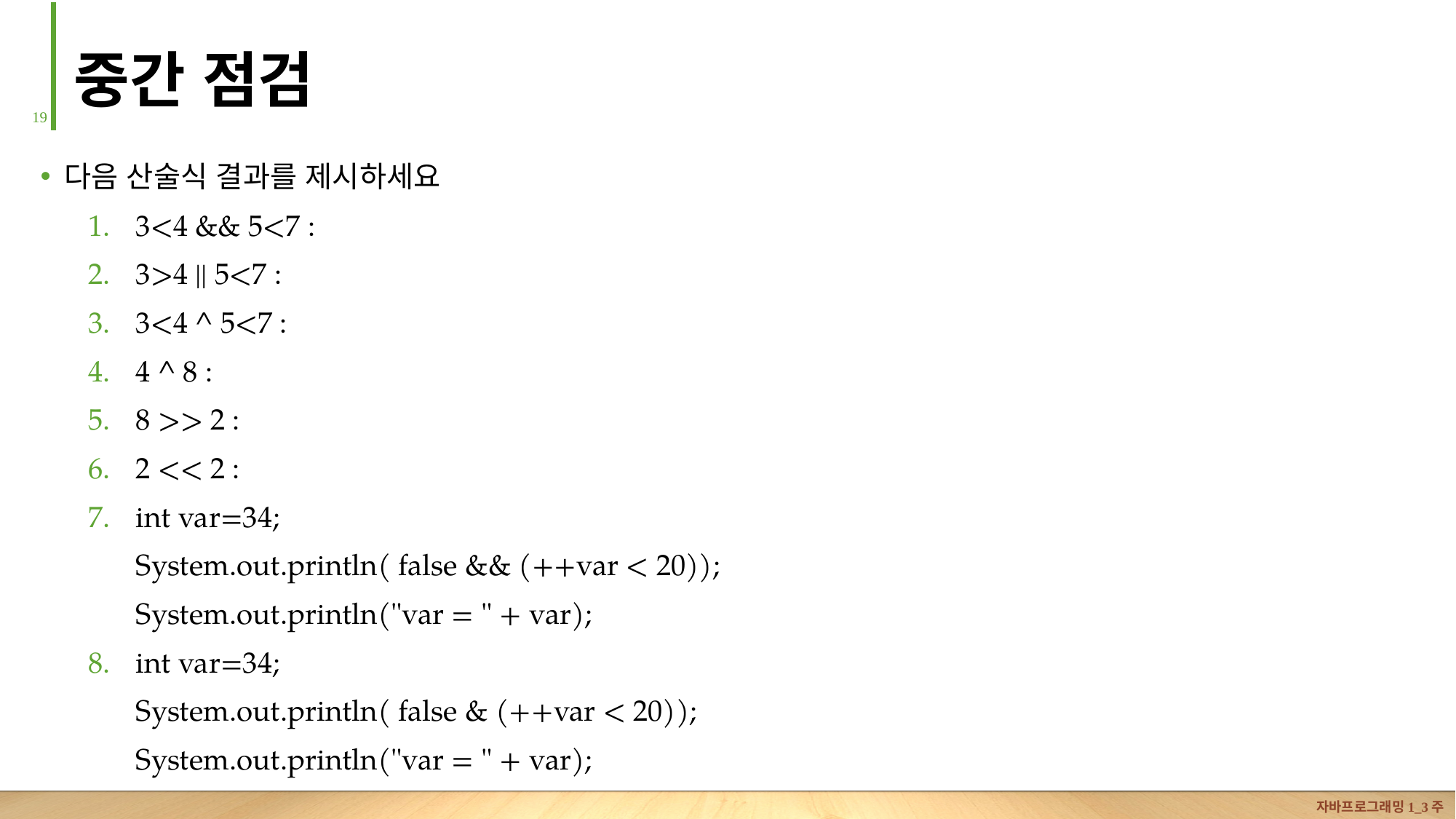

# 중간 점검
19
다음 산술식 결과를 제시하세요
3<4 && 5<7 :
3>4 || 5<7 :
3<4 ^ 5<7 :
4 ^ 8 :
8 >> 2 :
2 << 2 :
int var=34;
System.out.println( false && (++var < 20));
System.out.println("var = " + var);
int var=34;
System.out.println( false & (++var < 20));
System.out.println("var = " + var);
자바프로그래밍1_3주